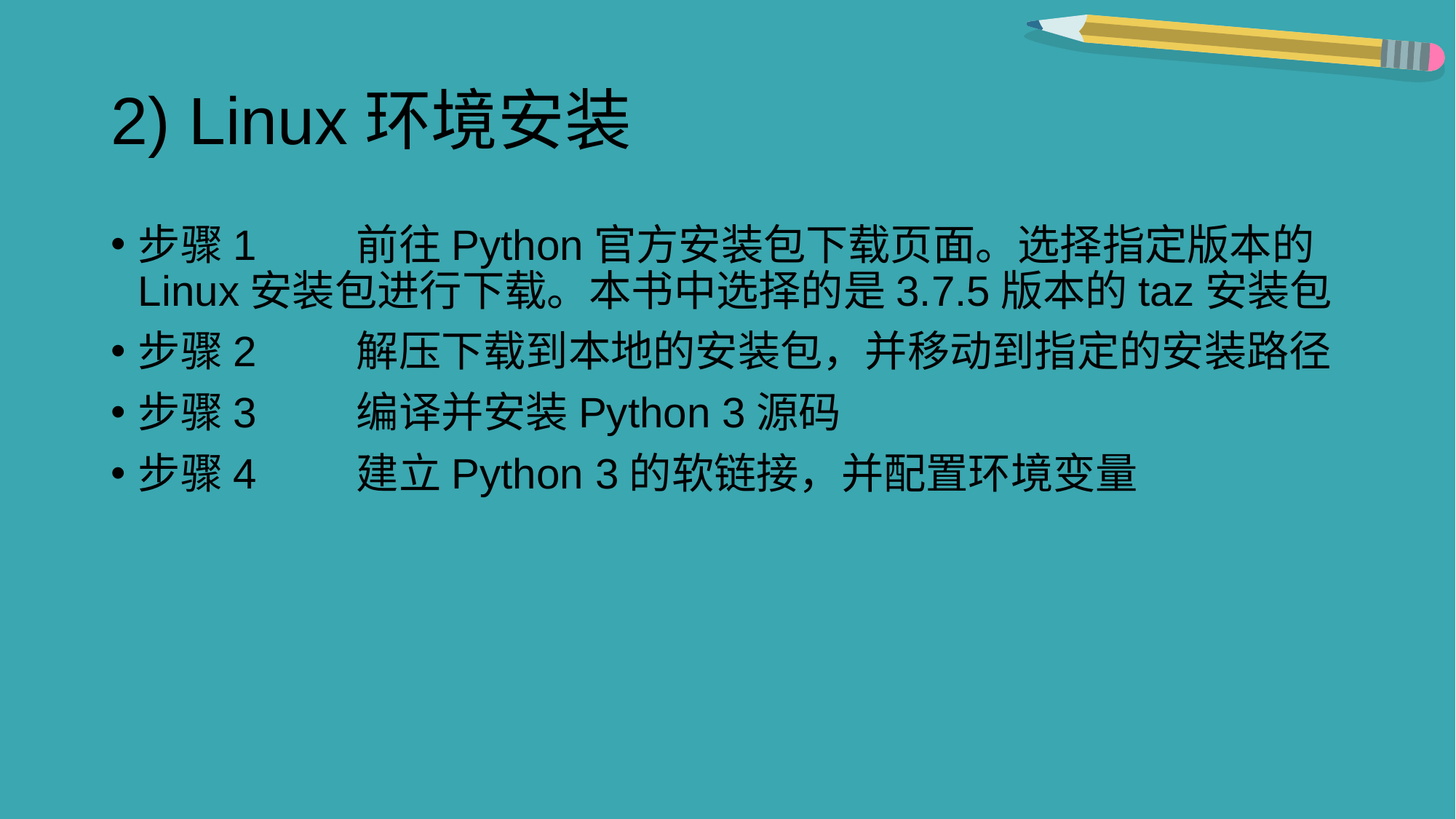

# 2) Linux环境安装
步骤1	前往Python官方安装包下载页面。选择指定版本的Linux安装包进行下载。本书中选择的是3.7.5版本的taz安装包
步骤2	解压下载到本地的安装包，并移动到指定的安装路径
步骤3	编译并安装Python 3源码
步骤4	建立Python 3的软链接，并配置环境变量